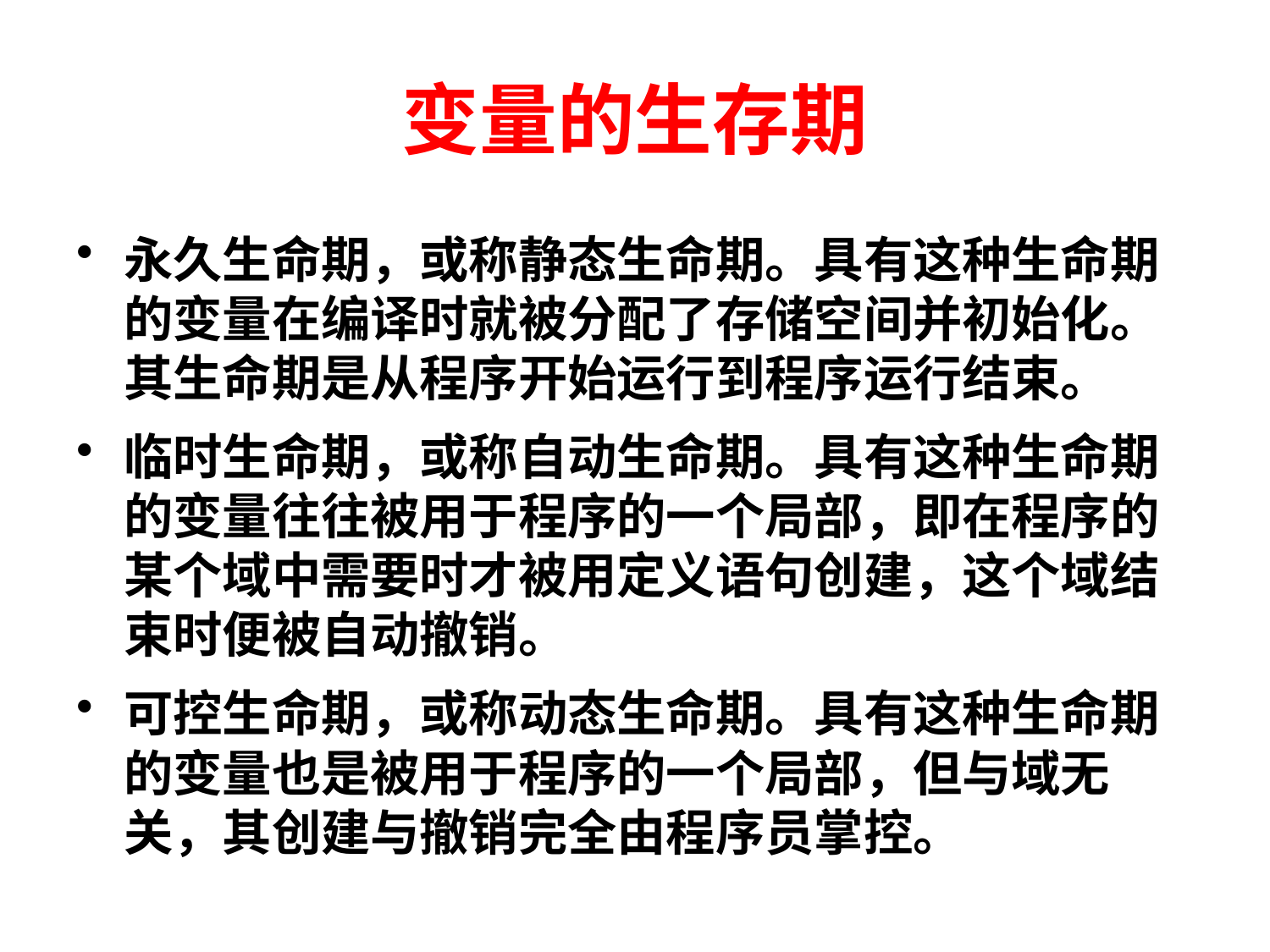

# 变量的生存期
永久生命期，或称静态生命期。具有这种生命期的变量在编译时就被分配了存储空间并初始化。其生命期是从程序开始运行到程序运行结束。
临时生命期，或称自动生命期。具有这种生命期的变量往往被用于程序的一个局部，即在程序的某个域中需要时才被用定义语句创建，这个域结束时便被自动撤销。
可控生命期，或称动态生命期。具有这种生命期的变量也是被用于程序的一个局部，但与域无关，其创建与撤销完全由程序员掌控。